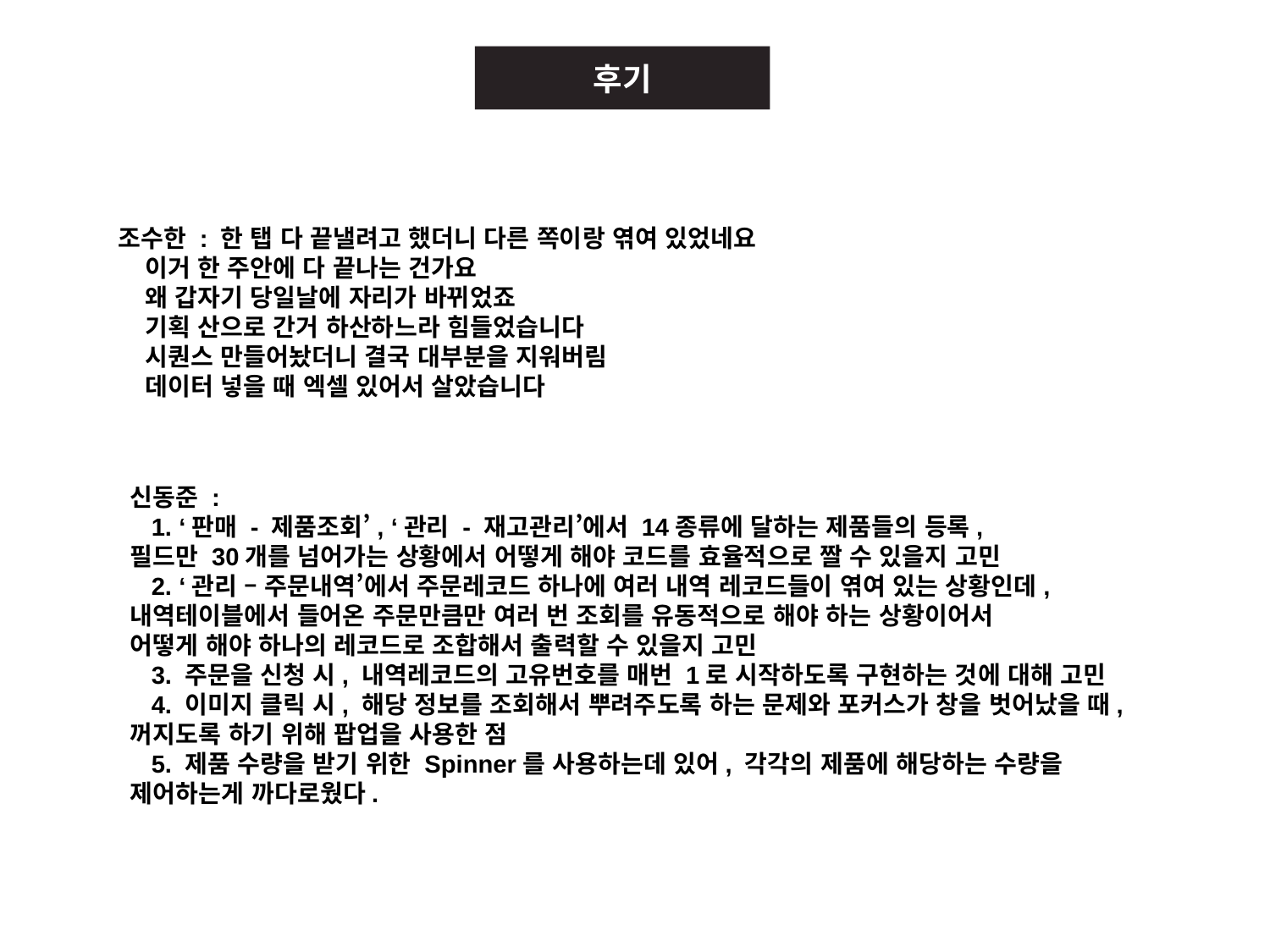

후기
조수한 : 한 탭 다 끝낼려고 했더니 다른 쪽이랑 엮여 있었네요
   이거 한 주안에 다 끝나는 건가요
   왜 갑자기 당일날에 자리가 바뀌었죠
   기획 산으로 간거 하산하느라 힘들었습니다
   시퀀스 만들어놨더니 결국 대부분을 지워버림
   데이터 넣을 때 엑셀 있어서 살았습니다
신동준 :
   1. ‘판매 - 제품조회’, ‘관리 - 재고관리’에서 14종류에 달하는 제품들의 등록,
필드만 30개를 넘어가는 상황에서 어떻게 해야 코드를 효율적으로 짤 수 있을지 고민
   2. ‘관리 – 주문내역’에서 주문레코드 하나에 여러 내역 레코드들이 엮여 있는 상황인데,
내역테이블에서 들어온 주문만큼만 여러 번 조회를 유동적으로 해야 하는 상황이어서
어떻게 해야 하나의 레코드로 조합해서 출력할 수 있을지 고민
   3. 주문을 신청 시, 내역레코드의 고유번호를 매번 1로 시작하도록 구현하는 것에 대해 고민
   4. 이미지 클릭 시, 해당 정보를 조회해서 뿌려주도록 하는 문제와 포커스가 창을 벗어났을 때,
꺼지도록 하기 위해 팝업을 사용한 점
   5. 제품 수량을 받기 위한 Spinner를 사용하는데 있어, 각각의 제품에 해당하는 수량을
제어하는게 까다로웠다.